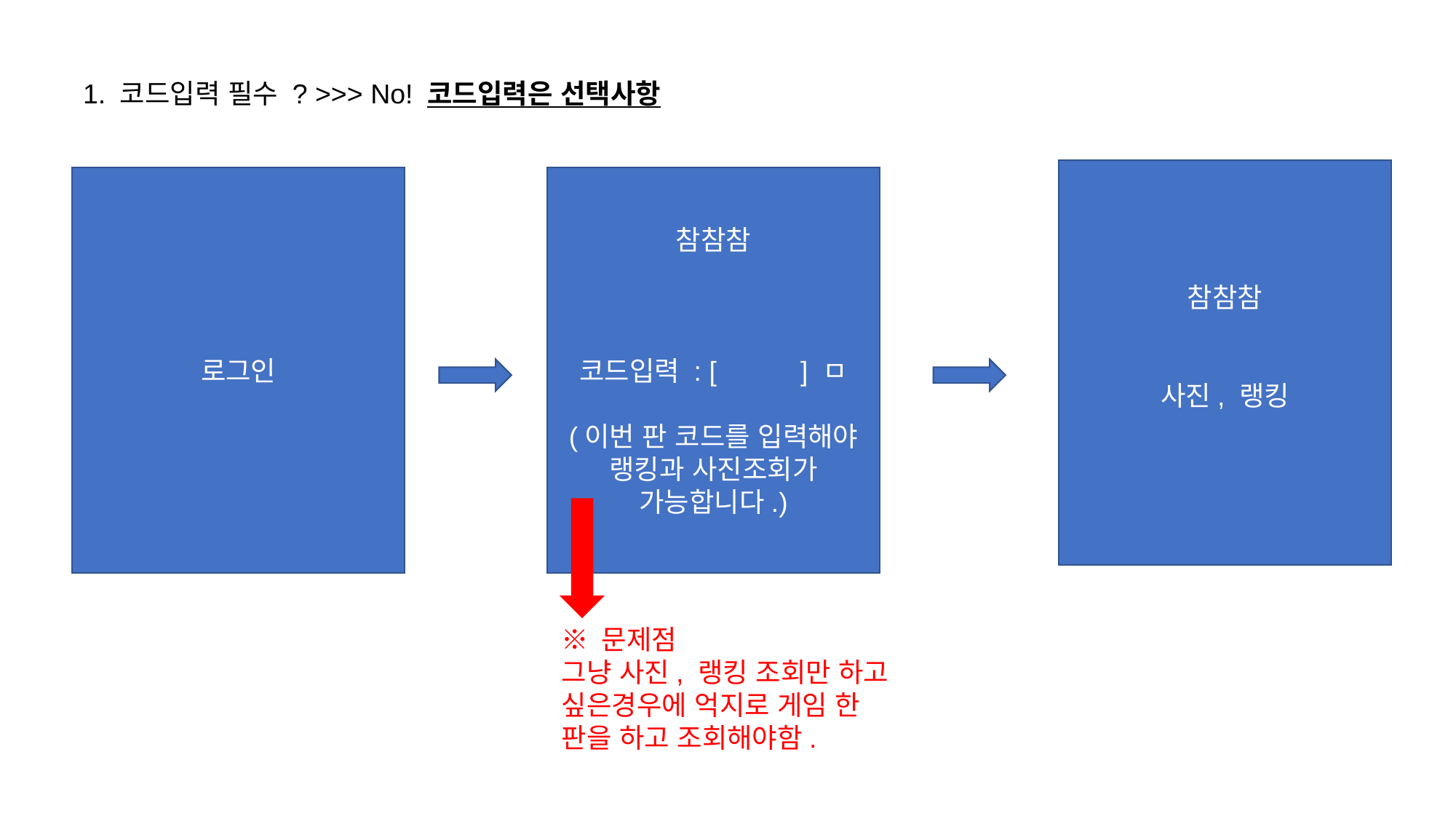

1. 코드입력 필수 ? >>> No! 코드입력은 선택사항
참참참
사진, 랭킹
로그인
참참참
코드입력 : [           ] ㅁ

(이번 판 코드를 입력해야 랭킹과 사진조회가 가능합니다.)

※ 문제점
그냥 사진, 랭킹 조회만 하고 싶은경우에 억지로 게임 한 판을 하고 조회해야함.